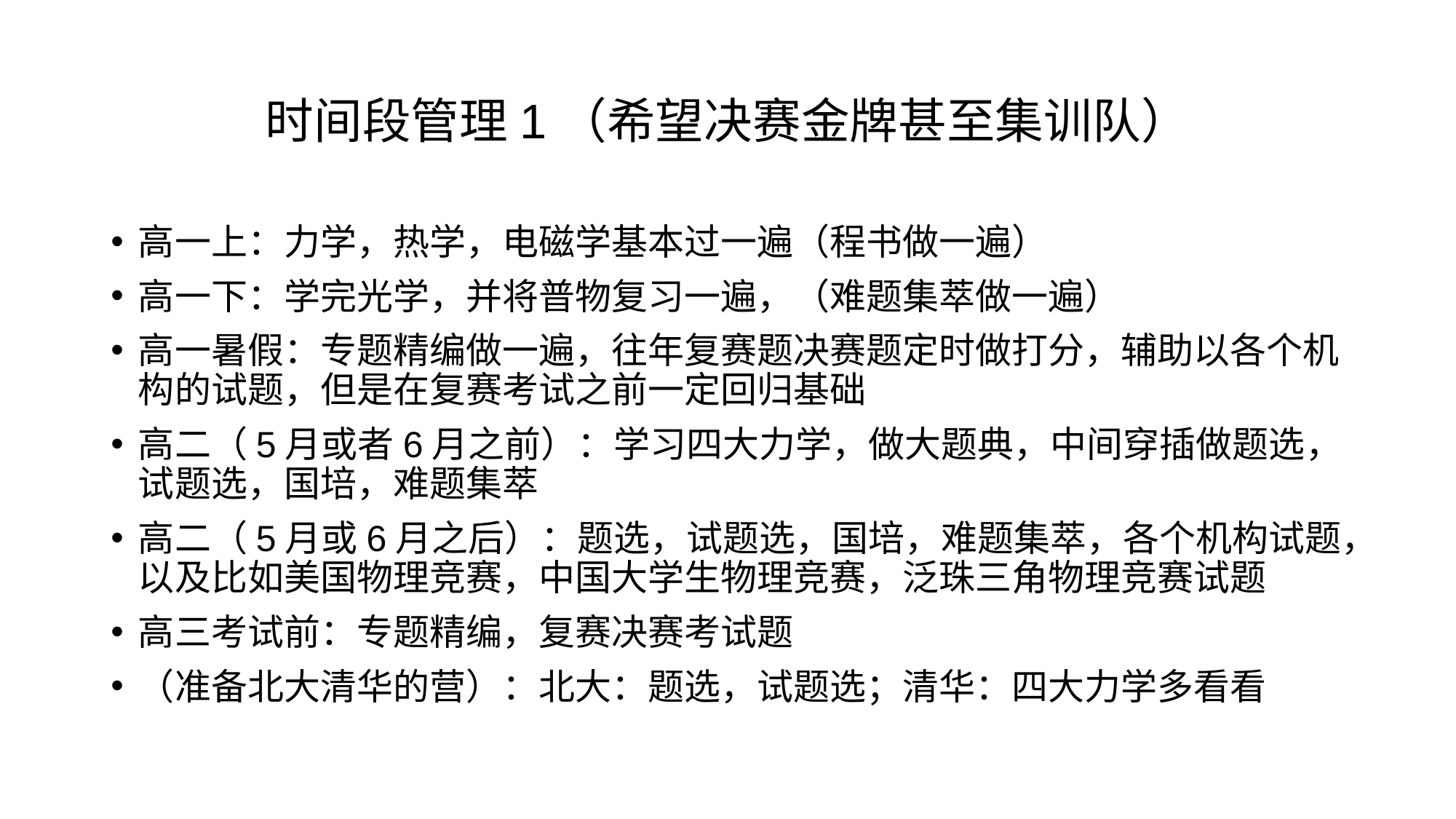

# 时间段管理1（希望决赛金牌甚至集训队）
高一上：力学，热学，电磁学基本过一遍（程书做一遍）
高一下：学完光学，并将普物复习一遍，（难题集萃做一遍）
高一暑假：专题精编做一遍，往年复赛题决赛题定时做打分，辅助以各个机构的试题，但是在复赛考试之前一定回归基础
高二（5月或者6月之前）：学习四大力学，做大题典，中间穿插做题选，试题选，国培，难题集萃
高二（5月或6月之后）：题选，试题选，国培，难题集萃，各个机构试题，以及比如美国物理竞赛，中国大学生物理竞赛，泛珠三角物理竞赛试题
高三考试前：专题精编，复赛决赛考试题
（准备北大清华的营）：北大：题选，试题选；清华：四大力学多看看